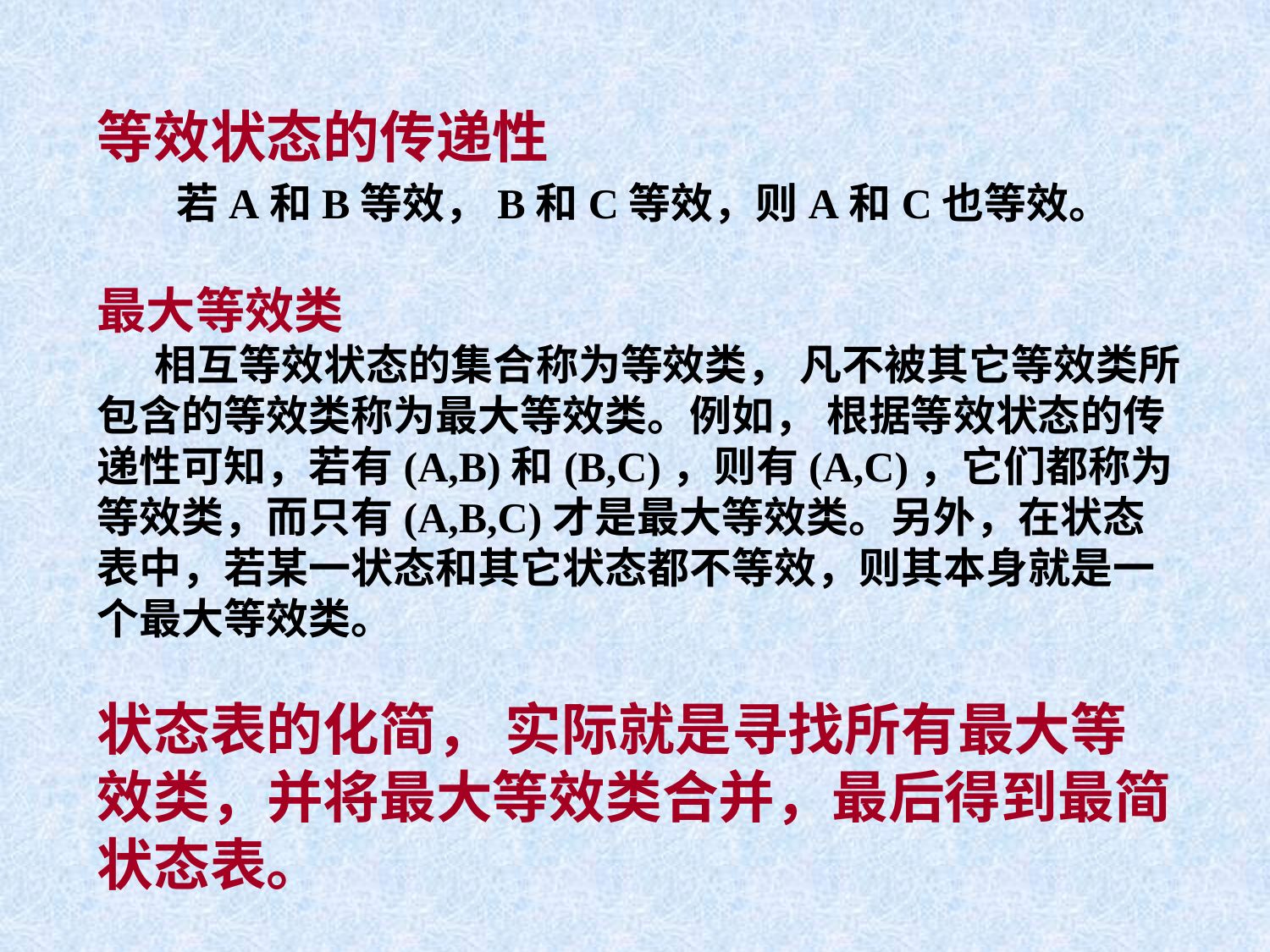

等效状态的传递性
      若A和B等效，B和C等效，则A和C也等效。

最大等效类
     相互等效状态的集合称为等效类， 凡不被其它等效类所包含的等效类称为最大等效类。例如， 根据等效状态的传递性可知，若有(A,B)和(B,C)，则有(A,C)，它们都称为等效类，而只有(A,B,C)才是最大等效类。另外，在状态表中，若某一状态和其它状态都不等效，则其本身就是一个最大等效类。

状态表的化简， 实际就是寻找所有最大等效类，并将最大等效类合并，最后得到最简状态表。